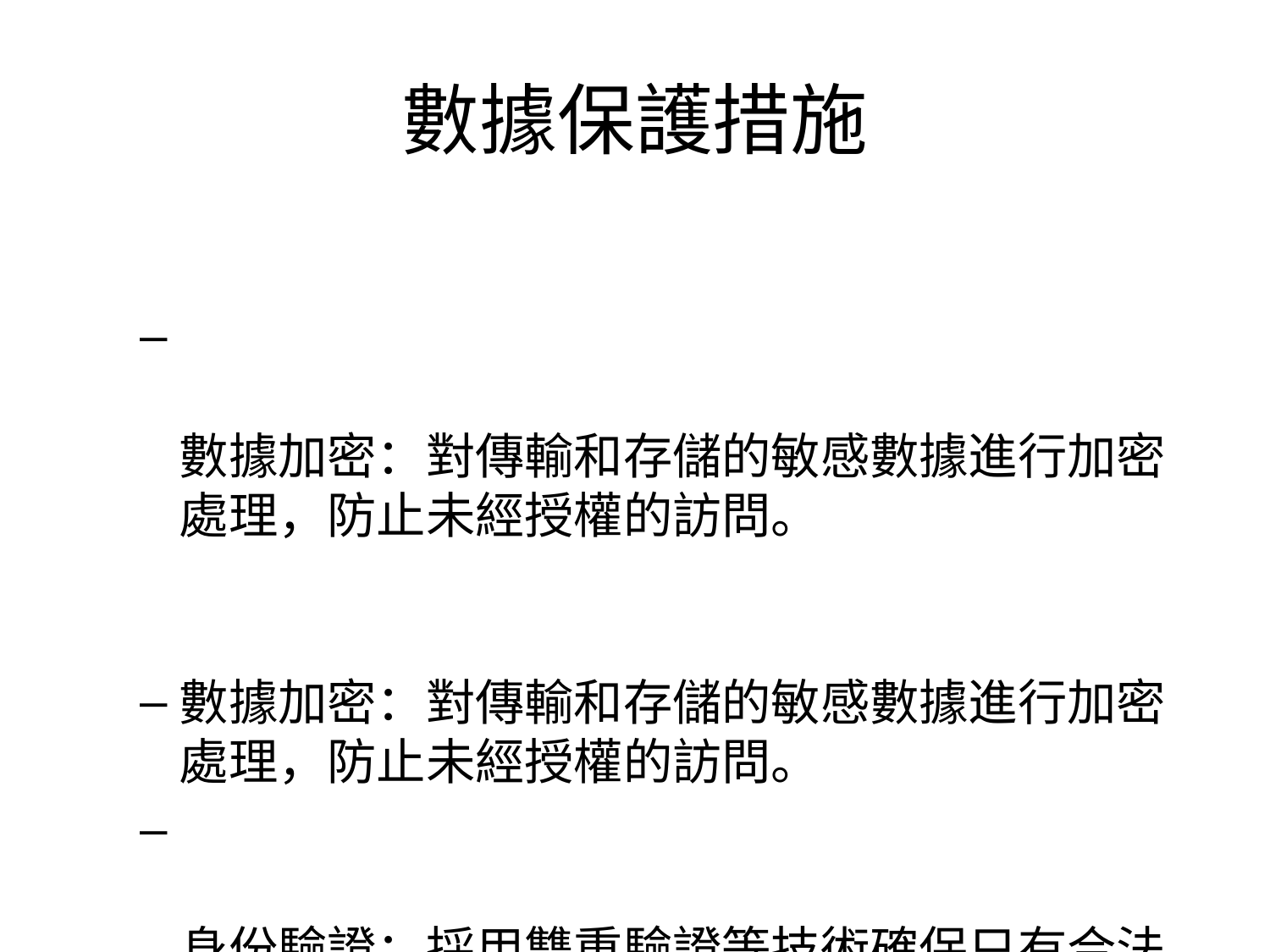

# 數據保護措施

數據加密：對傳輸和存儲的敏感數據進行加密處理，防止未經授權的訪問。
數據加密：對傳輸和存儲的敏感數據進行加密處理，防止未經授權的訪問。
身份驗證：採用雙重驗證等技術確保只有合法用戶才能訪問敏感區域。
身份驗證：採用雙重驗證等技術確保只有合法用戶才能訪問敏感區域。
定期安全檢查：通過漏洞掃描和滲透測試，及時發現並修補網站的安全漏洞。
定期安全檢查：通過漏洞掃描和滲透測試，及時發現並修補網站的安全漏洞。